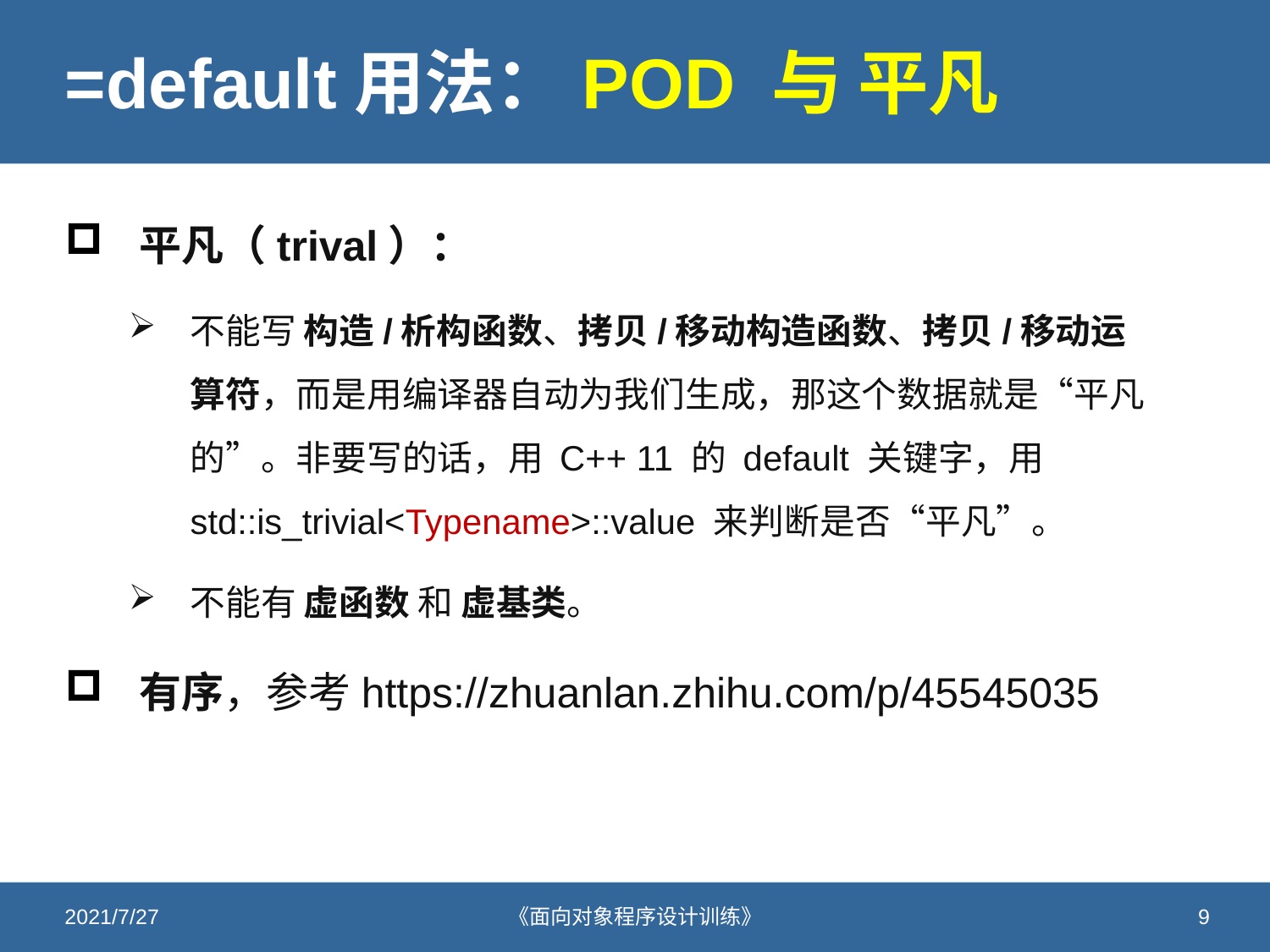

# =default用法：POD 与 平凡
平凡（trival）：
不能写 构造/析构函数、拷贝/移动构造函数、拷贝/移动运算符，而是用编译器自动为我们生成，那这个数据就是“平凡的”。非要写的话，用 C++ 11 的 default 关键字，用std::is_trivial<Typename>::value 来判断是否“平凡”。
不能有 虚函数 和 虚基类。
有序，参考https://zhuanlan.zhihu.com/p/45545035

2021/7/27
《面向对象程序设计训练》
9